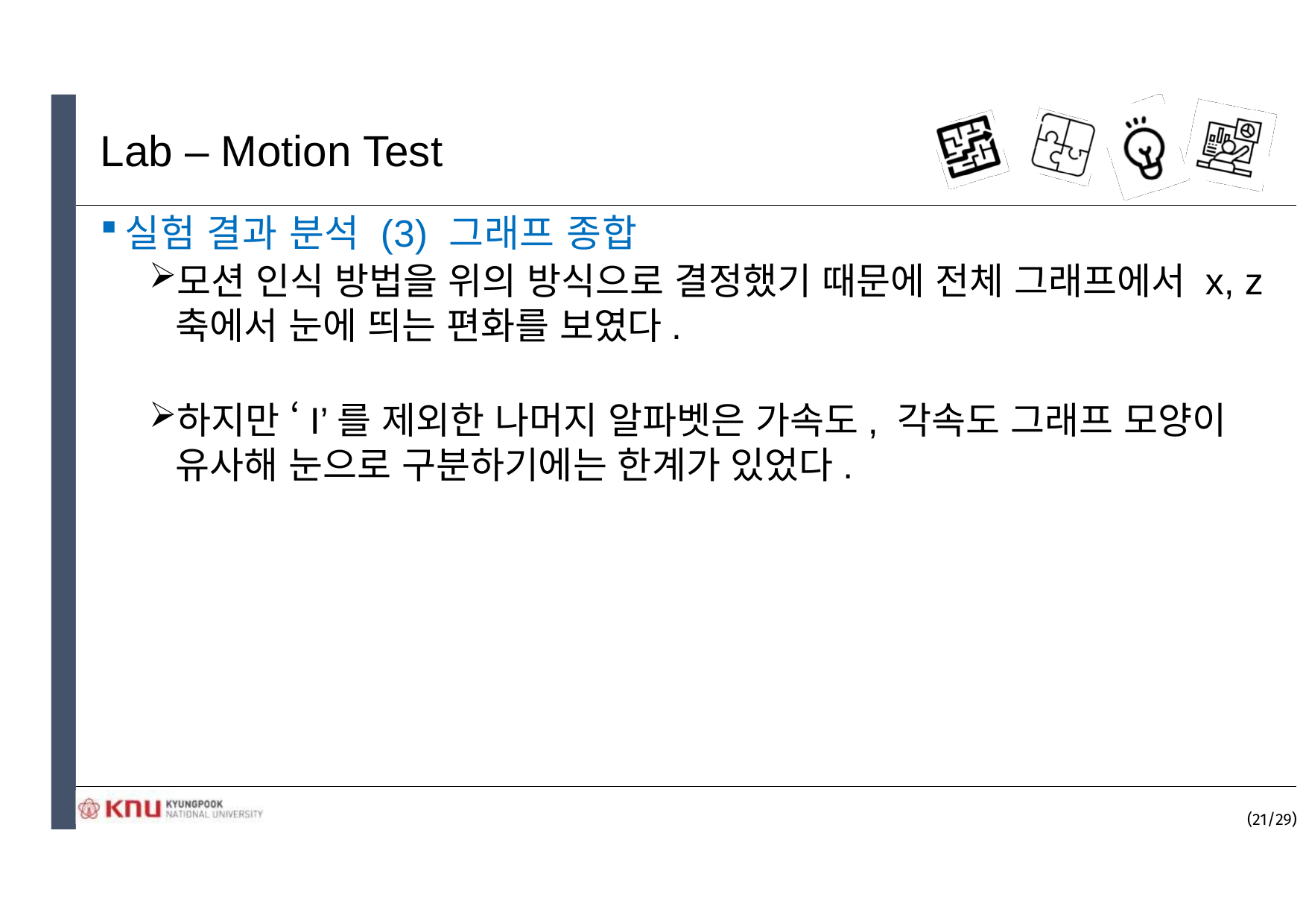

# Lab – Motion Test
실험 결과 분석 (3) 그래프 종합
모션 인식 방법을 위의 방식으로 결정했기 때문에 전체 그래프에서 x, z축에서 눈에 띄는 편화를 보였다.

하지만 ‘I’를 제외한 나머지 알파벳은 가속도, 각속도 그래프 모양이 유사해 눈으로 구분하기에는 한계가 있었다.

(21/29)